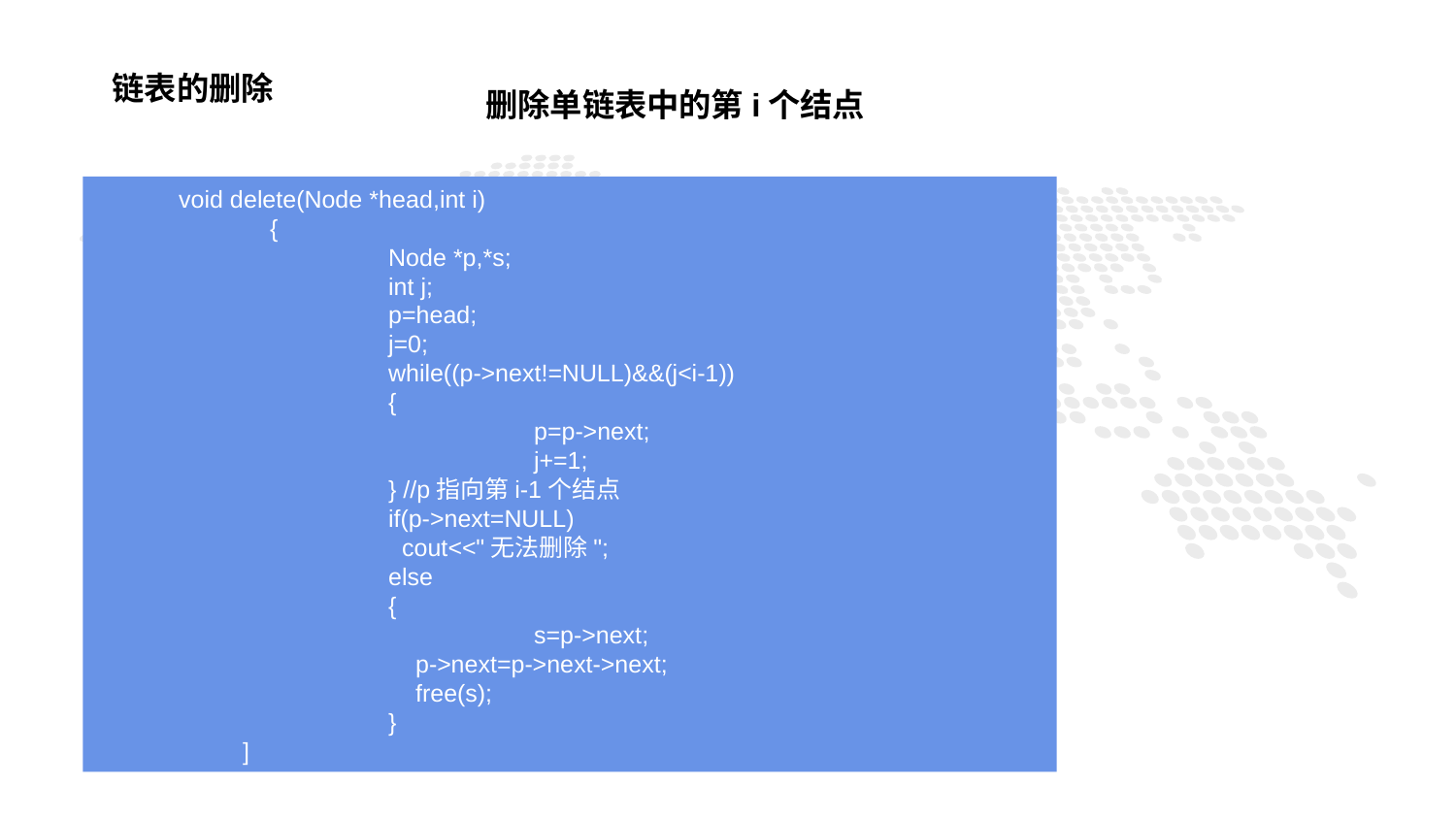

链表的删除
删除单链表中的第i个结点
            void delete(Node *head,int i)
	    {
		Node *p,*s;
		int j;
		p=head;
		j=0;
		while((p->next!=NULL)&&(j<i-1))
		{
			p=p->next;
			j+=1;
		} //p指向第i-1个结点
		if(p->next=NULL)
		  cout<<"无法删除";
		else
		{
			s=p->next;
		    p->next=p->next->next;
		    free(s);
		}
	]
1
PART  ONE